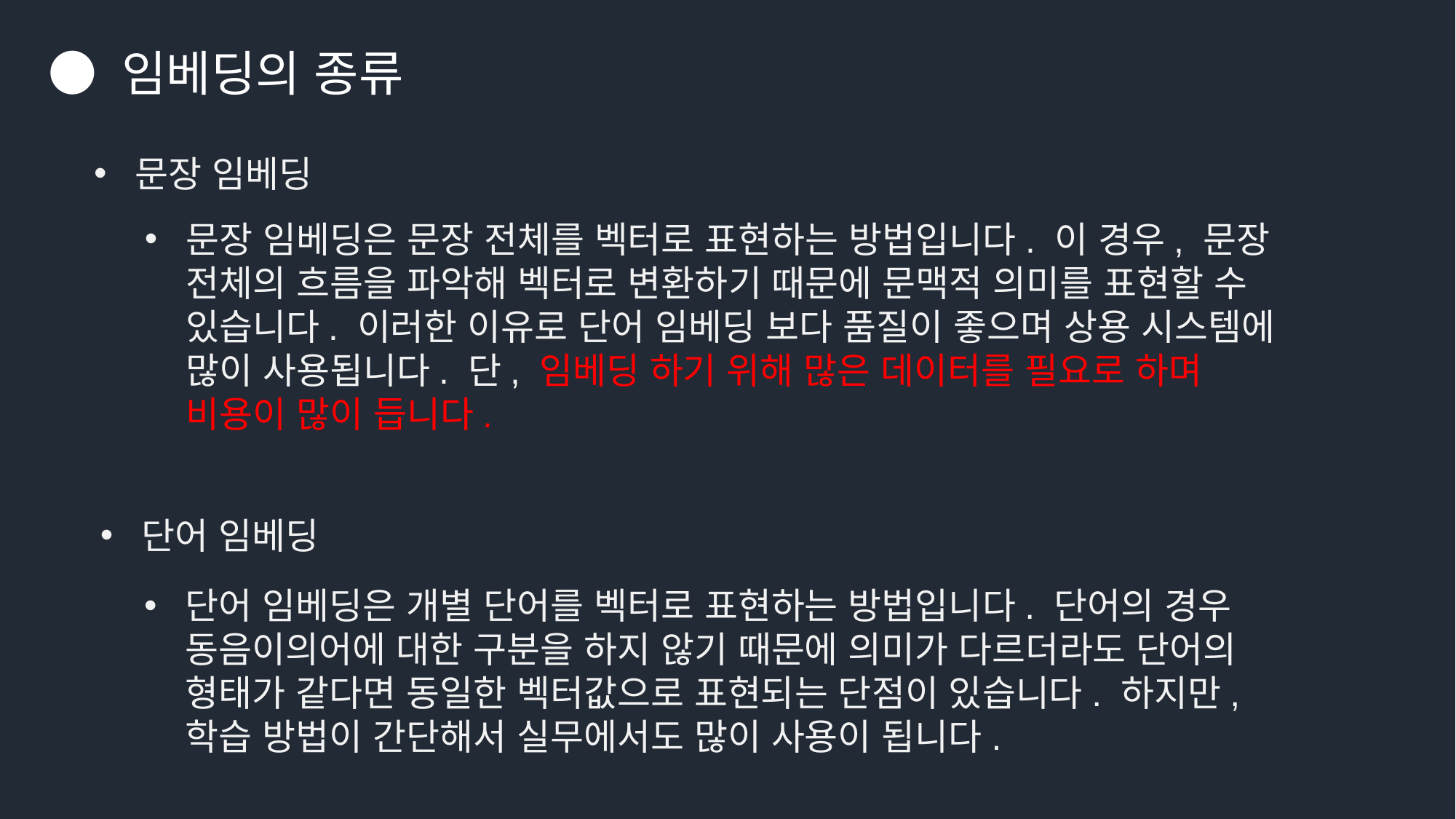

● 임베딩의 종류
문장 임베딩
문장 임베딩은 문장 전체를 벡터로 표현하는 방법입니다. 이 경우, 문장 전체의 흐름을 파악해 벡터로 변환하기 때문에 문맥적 의미를 표현할 수 있습니다. 이러한 이유로 단어 임베딩 보다 품질이 좋으며 상용 시스템에 많이 사용됩니다. 단, 임베딩 하기 위해 많은 데이터를 필요로 하며 비용이 많이 듭니다.
단어 임베딩
단어 임베딩은 개별 단어를 벡터로 표현하는 방법입니다. 단어의 경우 동음이의어에 대한 구분을 하지 않기 때문에 의미가 다르더라도 단어의 형태가 같다면 동일한 벡터값으로 표현되는 단점이 있습니다. 하지만, 학습 방법이 간단해서 실무에서도 많이 사용이 됩니다.